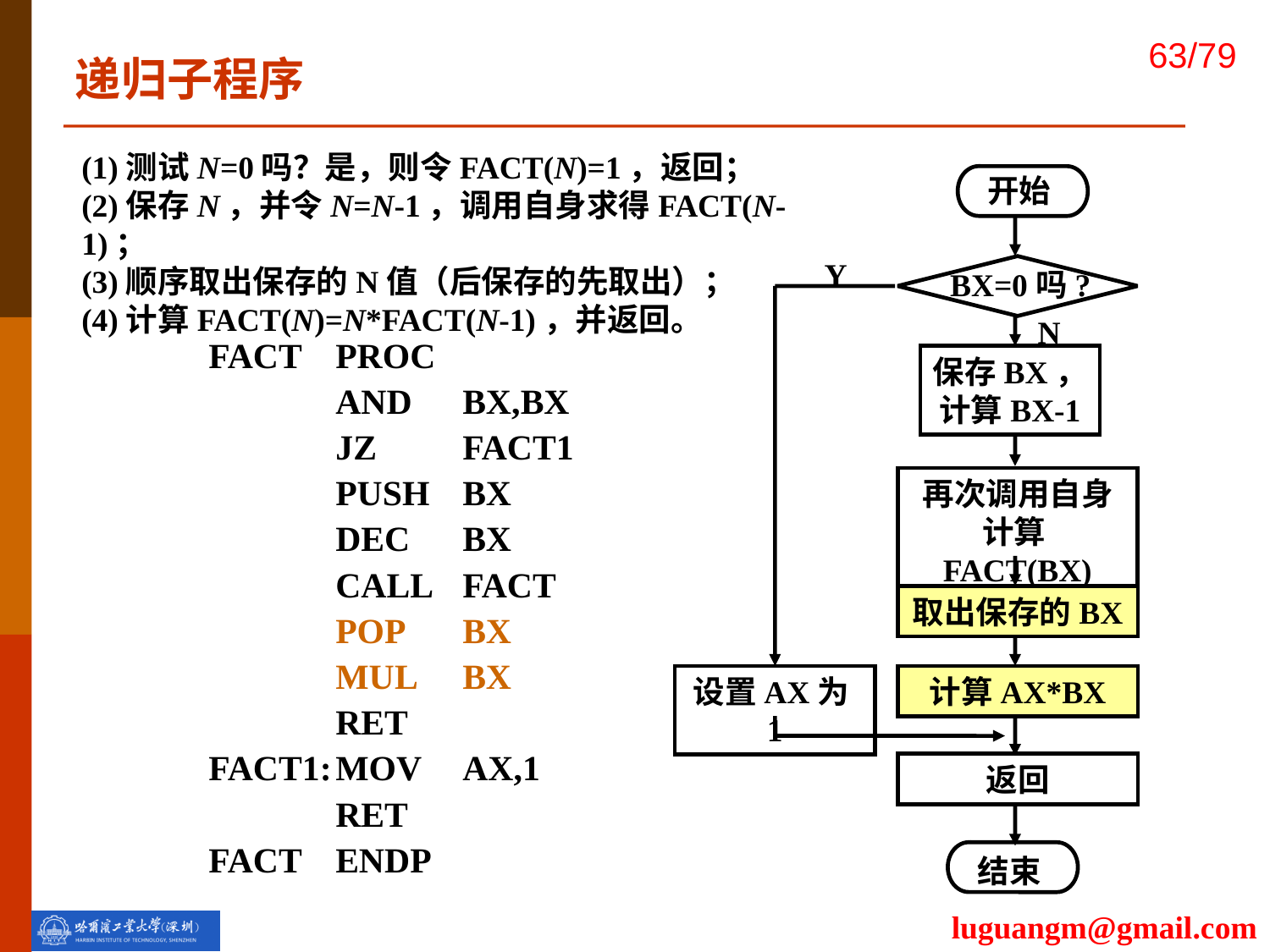

递归子程序
(1)测试N=0吗？是，则令FACT(N)=1，返回；
(2)保存N，并令N=N-1，调用自身求得FACT(N-1)；
(3)顺序取出保存的N值（后保存的先取出）；
(4)计算FACT(N)=N*FACT(N-1)，并返回。
开始

Y

BX=0吗?

N

	FACT	PROC
		AND	BX,BX
		JZ	FACT1
		PUSH	BX
		DEC	BX
		CALL	FACT
		POP	BX
		MUL	BX
		RET
	FACT1:	MOV	AX,1
		RET
	FACT	ENDP
保存BX，
计算BX-1

再次调用自身计算FACT(BX)

取出保存的BX

设置AX为1
计算AX*BX

返回

结束